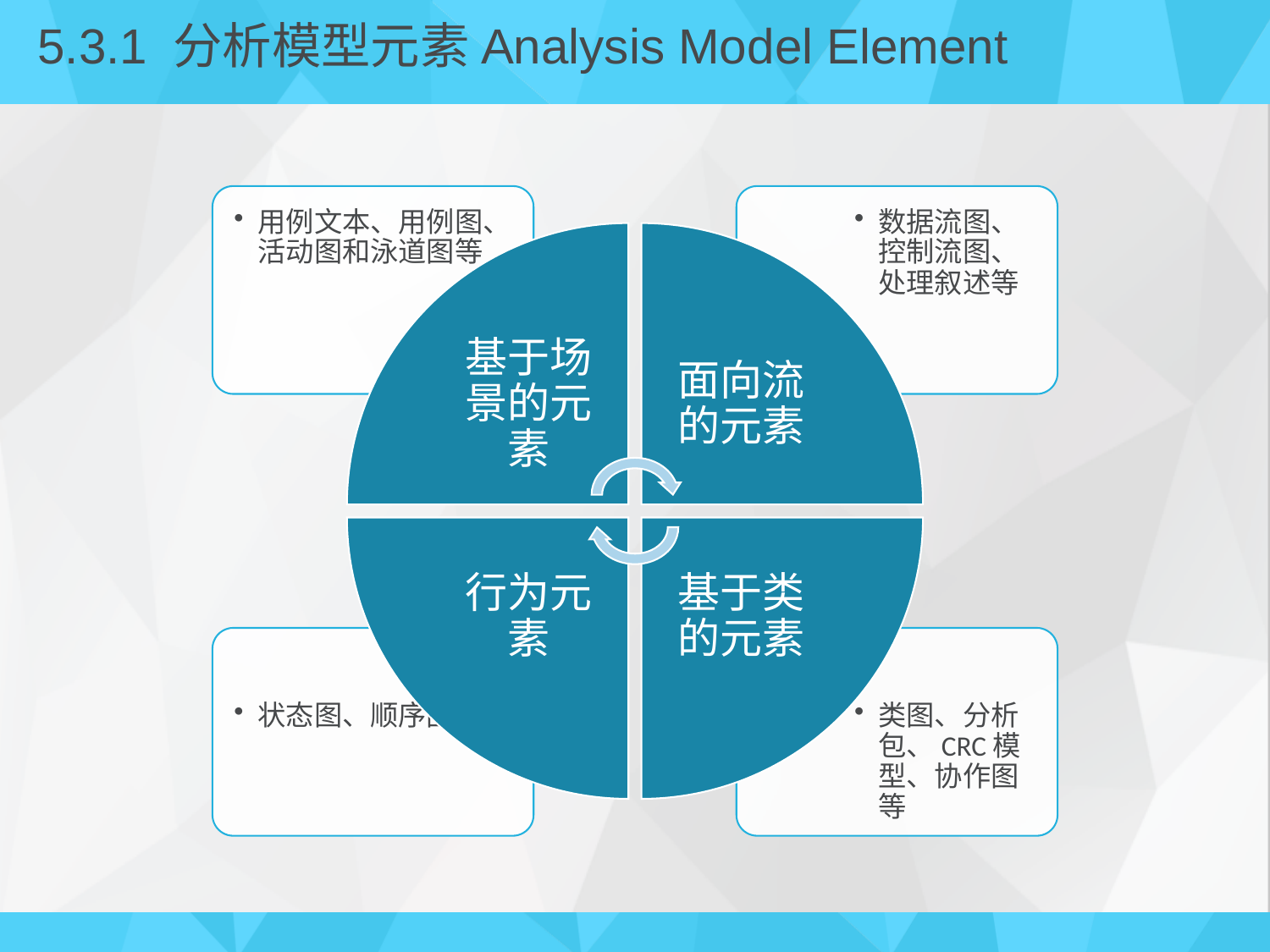

# 5.3.1 分析模型元素Analysis Model Element
类图、分析包、CRC模型、协作图等
状态图、顺序图等
数据流图、控制流图、处理叙述等
用例文本、用例图、活动图和泳道图等
基于场景的元素
面向流的元素
基于类的元素
行为元素